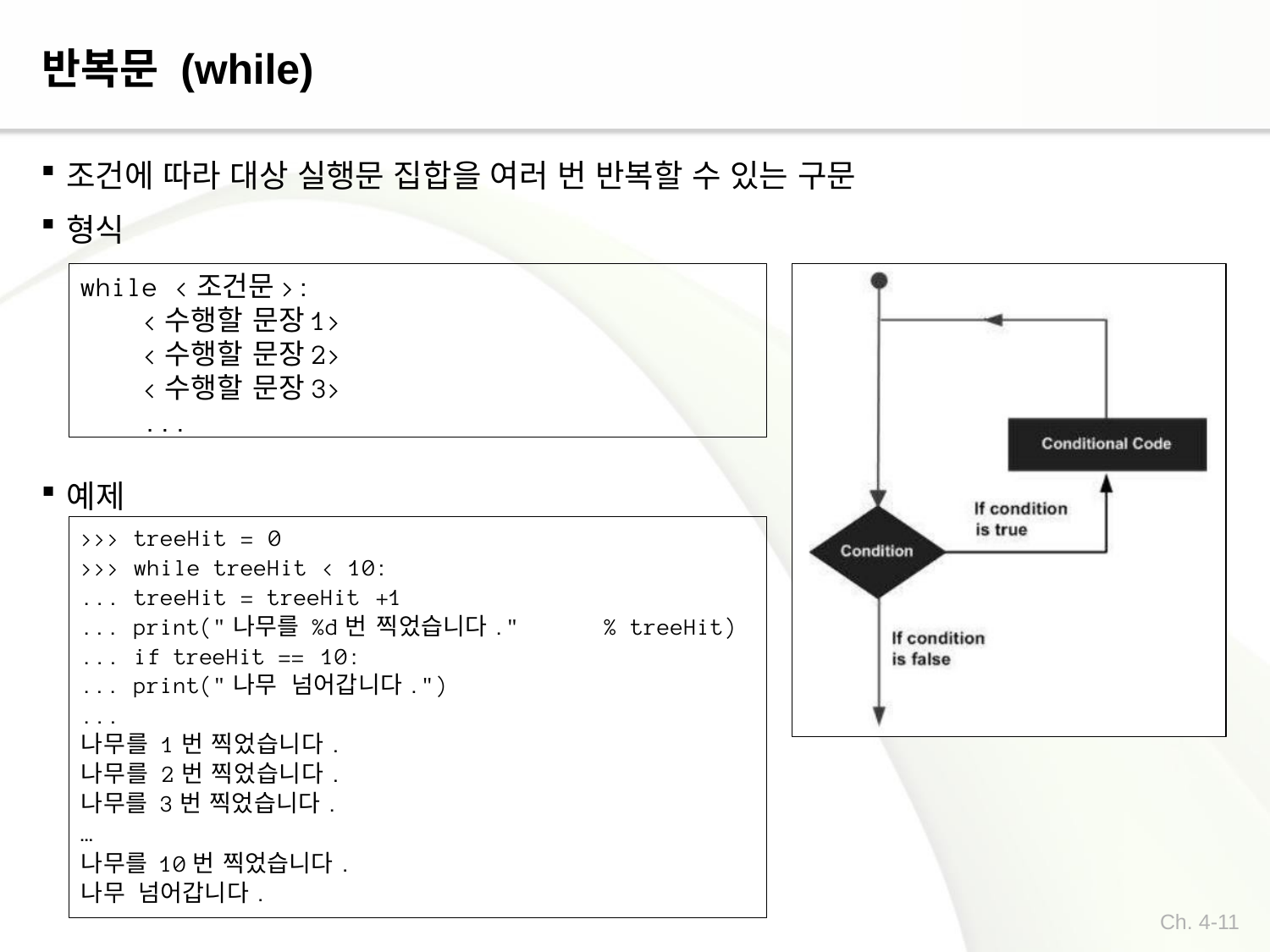

# 반복문 (while)
조건에 따라 대상 실행문 집합을 여러 번 반복할 수 있는 구문
형식
while <조건문>:
<수행할 문장1>
<수행할 문장2>
<수행할 문장3>
...

예제
>>> treeHit = 0
>>> while treeHit < 10:

... treeHit = treeHit +1
... print("나무를 %d번 찍었습니다."
... if treeHit == 10:
... print("나무 넘어갑니다.")
...
나무를 1번 찍었습니다.  나무를 2번 찍었습니다.  나무를 3번 찍었습니다.
…
% treeHit)
나무를 10번 찍었습니다.
나무 넘어갑니다.
Ch. 4-11